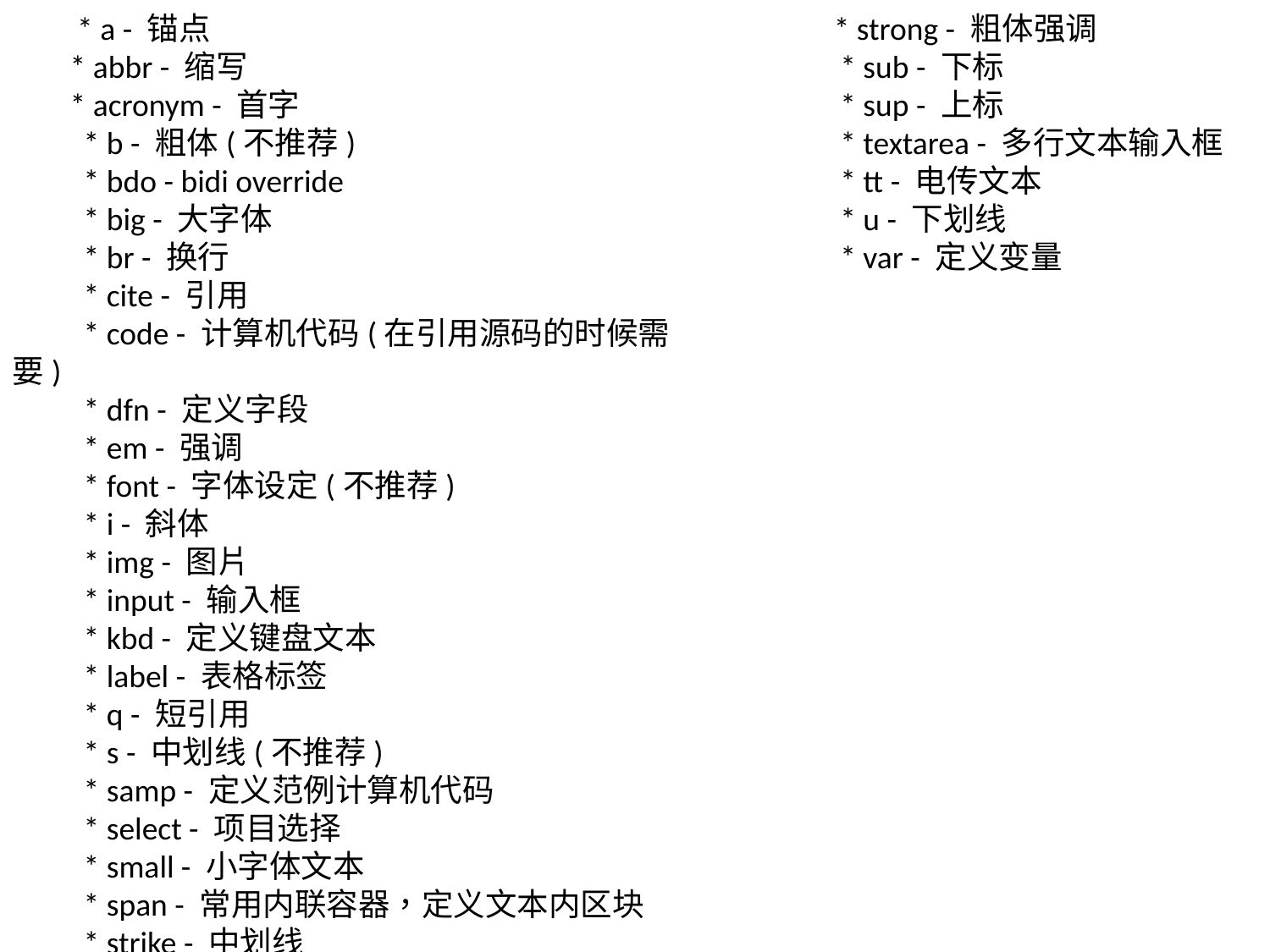

* a - 锚点
        * abbr - 缩写
        * acronym - 首字
　　* b - 粗体(不推荐)
　　* bdo - bidi override
　　* big - 大字体
　　* br - 换行
　　* cite - 引用
　　* code - 计算机代码(在引用源码的时候需要)
　　* dfn - 定义字段
　　* em - 强调
　　* font - 字体设定(不推荐)
　　* i - 斜体
　　* img - 图片
　　* input - 输入框
　　* kbd - 定义键盘文本
　　* label - 表格标签
　　* q - 短引用
　　* s - 中划线(不推荐)
　　* samp - 定义范例计算机代码
　　* select - 项目选择
　　* small - 小字体文本
　　* span - 常用内联容器，定义文本内区块
　　* strike - 中划线

         * strong - 粗体强调
　　* sub - 下标
　　* sup - 上标
　　* textarea - 多行文本输入框
　　* tt - 电传文本
　　* u - 下划线
　　* var - 定义变量